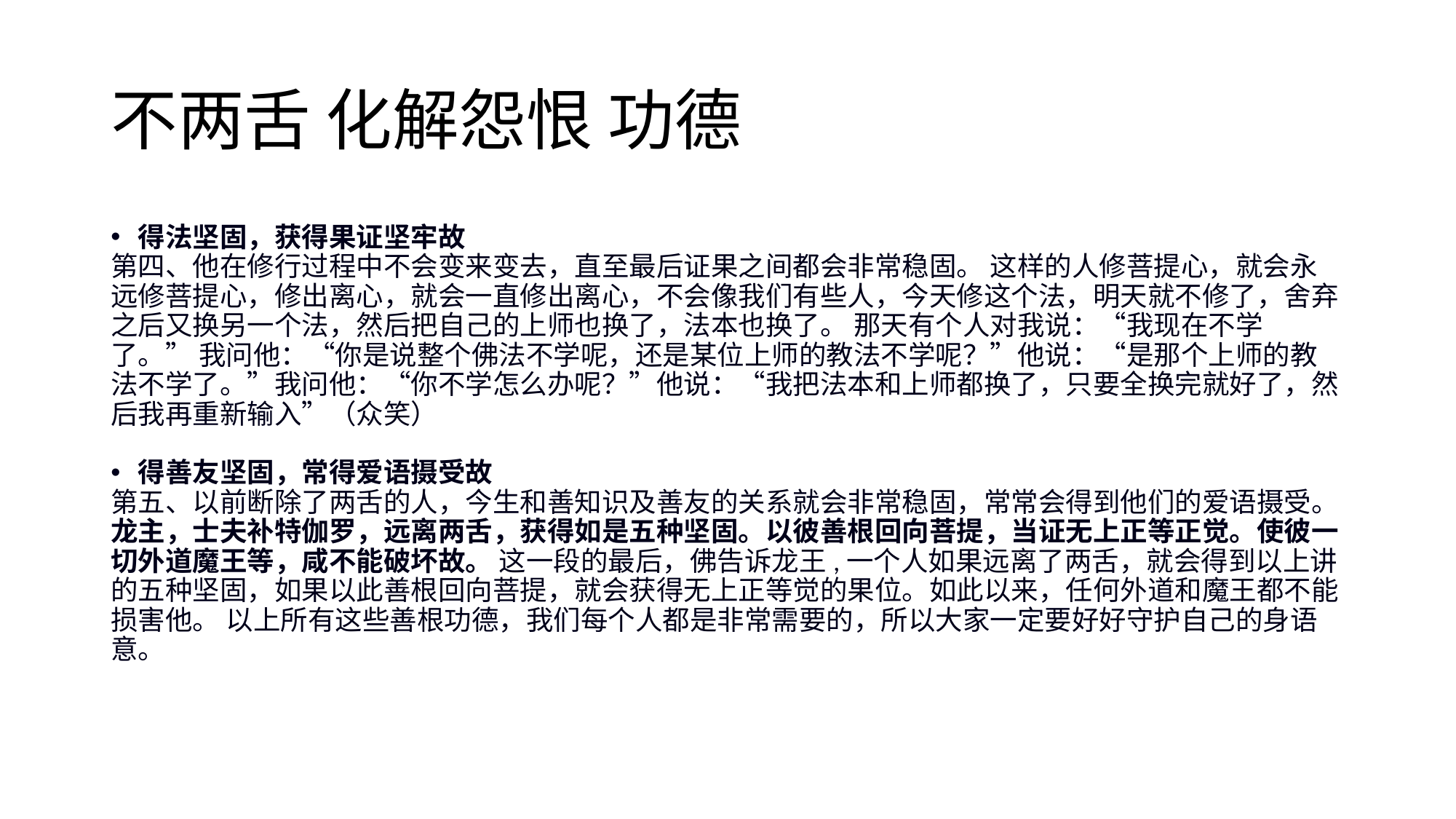

# 不两舌 化解怨恨 功德
得法坚固，获得果证坚牢故
第四、他在修行过程中不会变来变去，直至最后证果之间都会非常稳固。 这样的人修菩提心，就会永远修菩提心，修出离心，就会一直修出离心，不会像我们有些人，今天修这个法，明天就不修了，舍弃之后又换另一个法，然后把自己的上师也换了，法本也换了。 那天有个人对我说：“我现在不学了。” 我问他：“你是说整个佛法不学呢，还是某位上师的教法不学呢？”他说：“是那个上师的教法不学了。”我问他：“你不学怎么办呢？”他说：“我把法本和上师都换了，只要全换完就好了，然后我再重新输入”（众笑）

得善友坚固，常得爱语摄受故
第五、以前断除了两舌的人，今生和善知识及善友的关系就会非常稳固，常常会得到他们的爱语摄受。
龙主，士夫补特伽罗，远离两舌，获得如是五种坚固。以彼善根回向菩提，当证无上正等正觉。使彼一切外道魔王等，咸不能破坏故。 这一段的最后，佛告诉龙王,一个人如果远离了两舌，就会得到以上讲的五种坚固，如果以此善根回向菩提，就会获得无上正等觉的果位。如此以来，任何外道和魔王都不能损害他。 以上所有这些善根功德，我们每个人都是非常需要的，所以大家一定要好好守护自己的身语意。